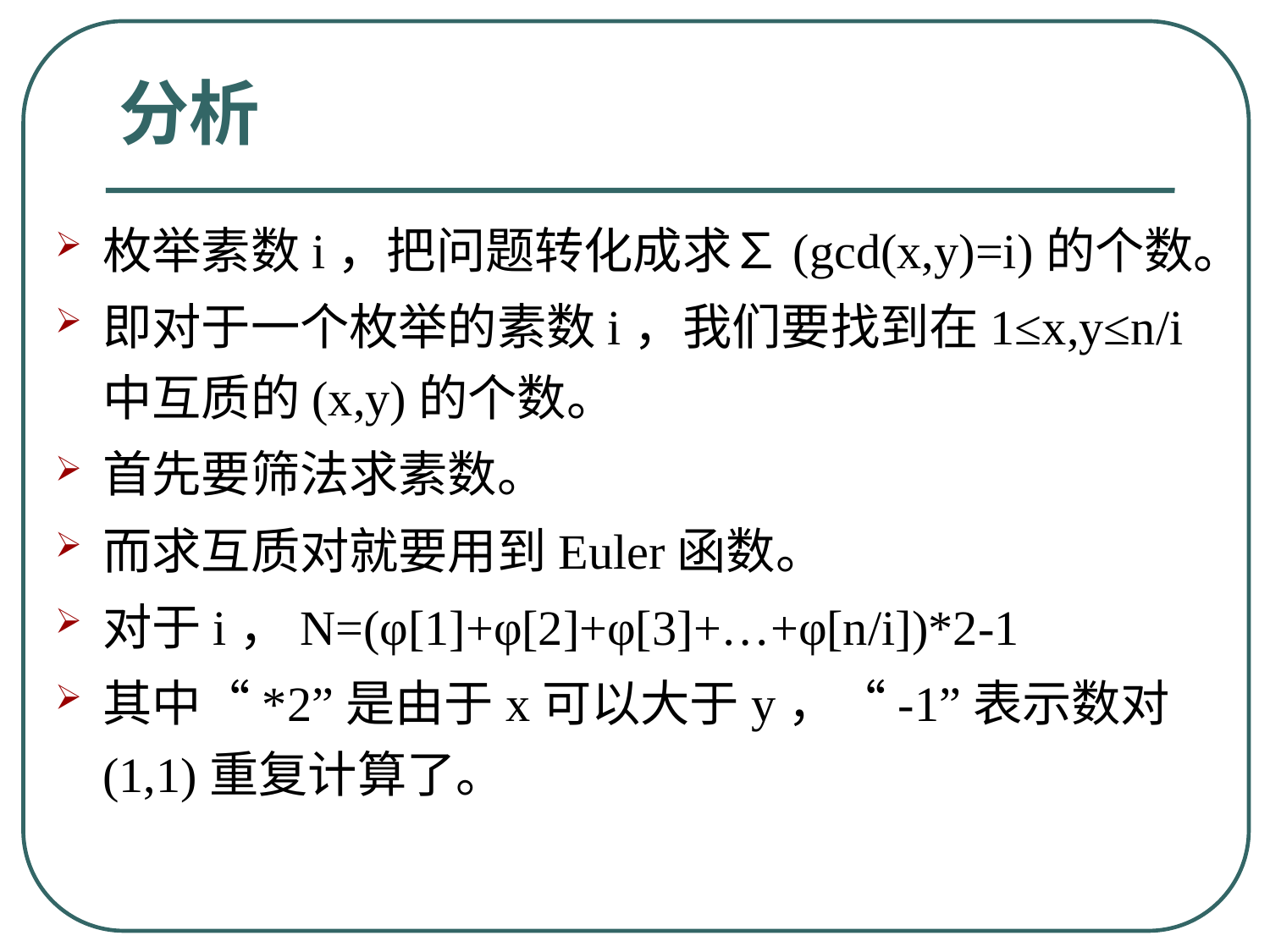

# 分析
枚举素数i，把问题转化成求∑(gcd(x,y)=i)的个数。
即对于一个枚举的素数i，我们要找到在1≤x,y≤n/i中互质的(x,y)的个数。
首先要筛法求素数。
而求互质对就要用到Euler函数。
对于i，N=(φ[1]+φ[2]+φ[3]+…+φ[n/i])*2-1
其中“*2”是由于x可以大于y，“-1”表示数对(1,1)重复计算了。